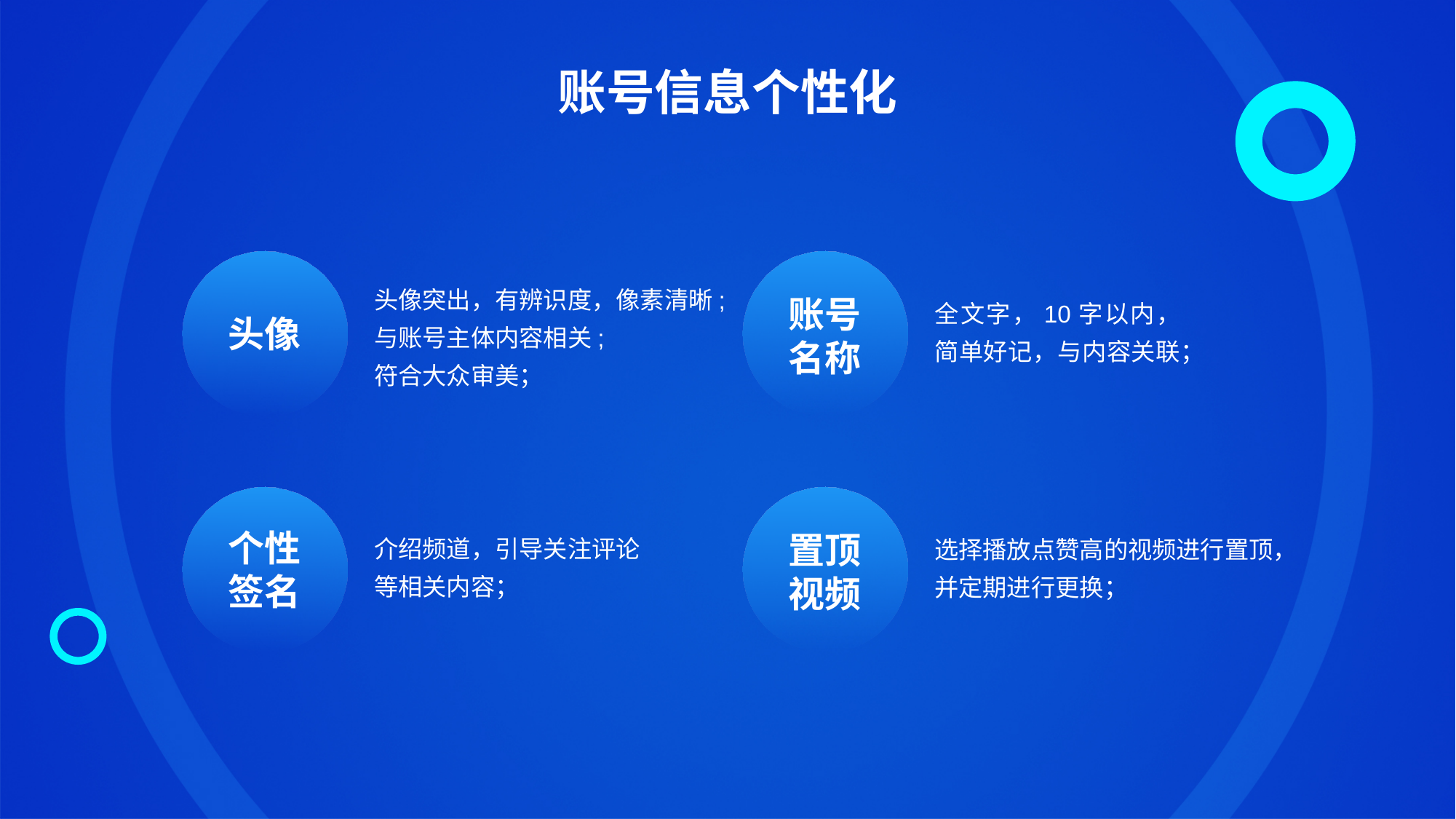

账号信息个性化

头像

账号
名称
头像突出，有辨识度，像素清晰;
与账号主体内容相关;
符合大众审美；
全文字，10字以内，简单好记，与内容关联；

个性
签名

置顶
视频
介绍频道，引导关注评论
等相关内容；
选择播放点赞高的视频进行置顶，
并定期进行更换；